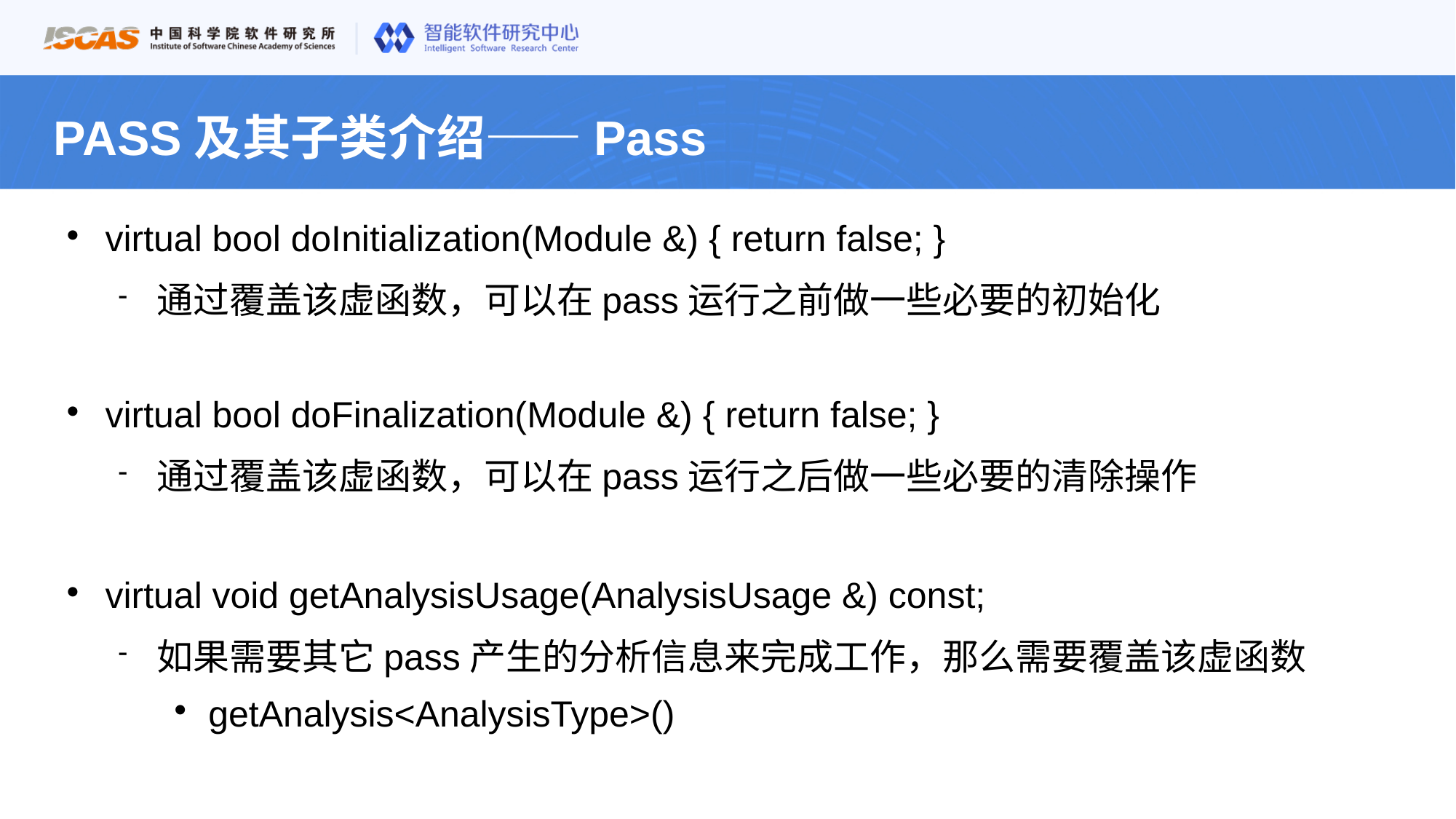

PASS及其子类介绍——Pass
virtual bool doInitialization(Module &) { return false; }
通过覆盖该虚函数，可以在pass运行之前做一些必要的初始化

virtual bool doFinalization(Module &) { return false; }
通过覆盖该虚函数，可以在pass运行之后做一些必要的清除操作

virtual void getAnalysisUsage(AnalysisUsage &) const;
如果需要其它pass产生的分析信息来完成工作，那么需要覆盖该虚函数
getAnalysis<AnalysisType>()